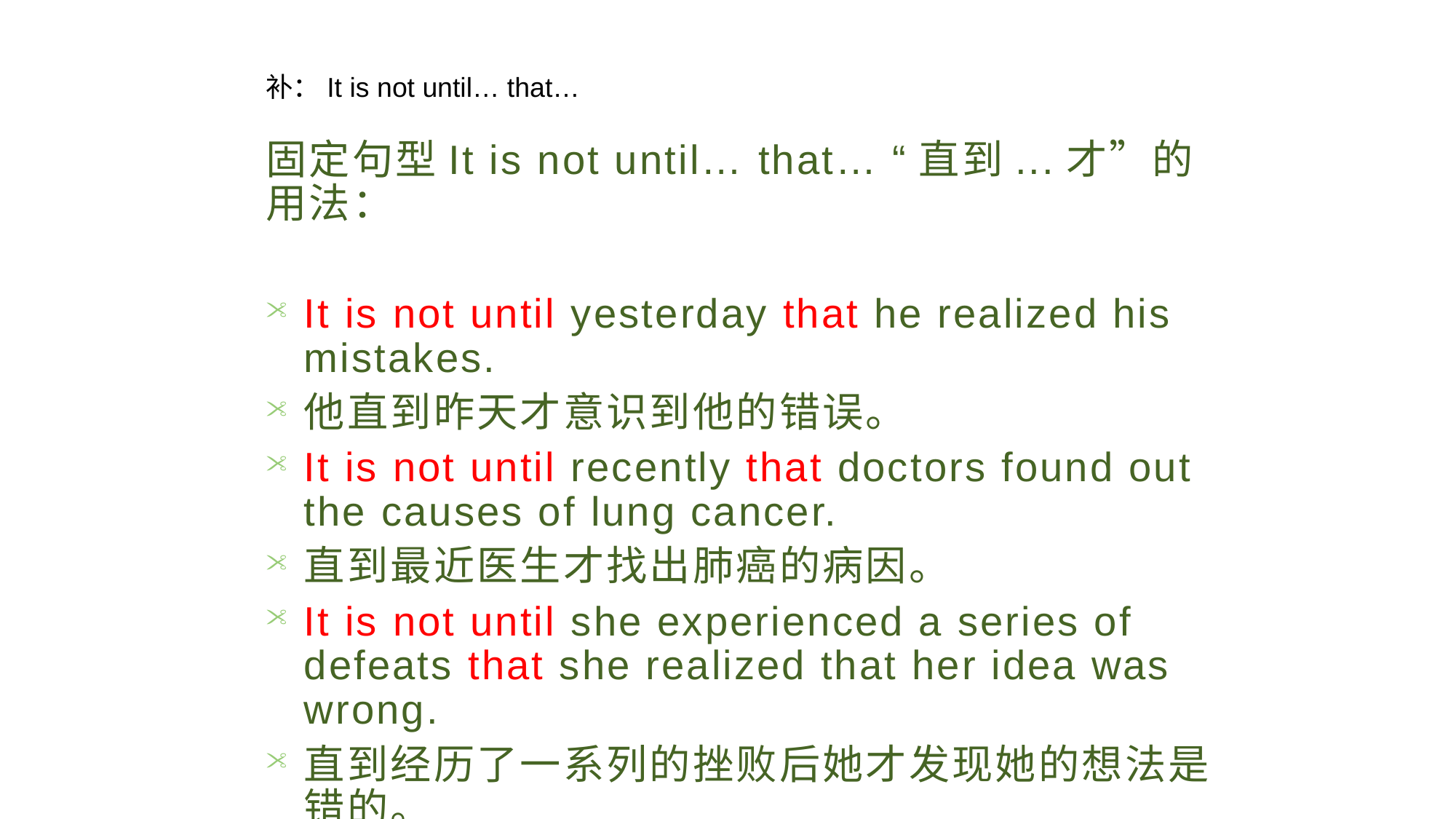

补：It is not until… that…
固定句型It is not until… that… “直到...才”的用法：

It is not until yesterday that he realized his mistakes.
他直到昨天才意识到他的错误。
It is not until recently that doctors found out the causes of lung cancer.
直到最近医生才找出肺癌的病因。
It is not until she experienced a series of defeats that she realized that her idea was wrong.
直到经历了一系列的挫败后她才发现她的想法是错的。